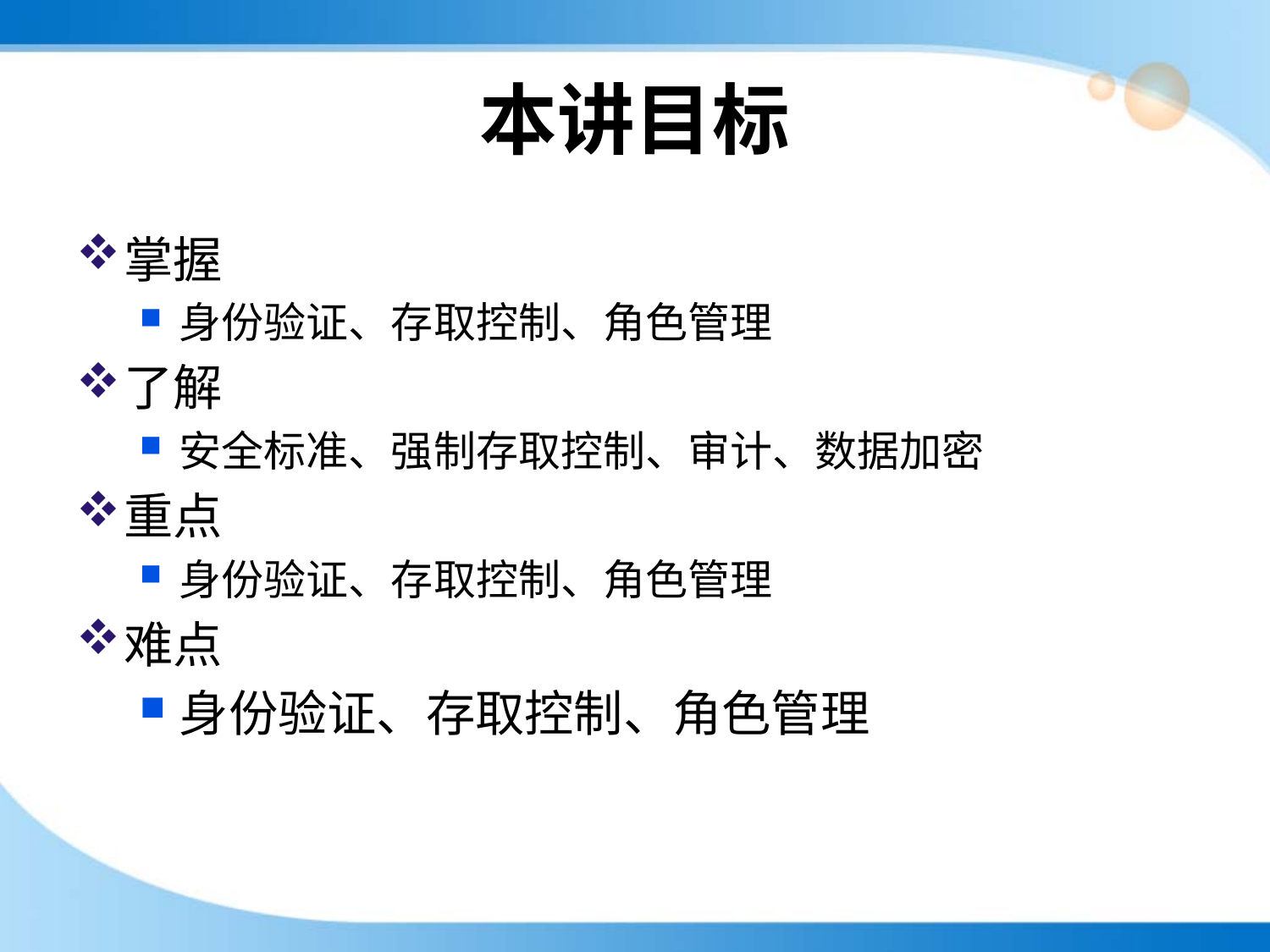

# 本讲目标
掌握
身份验证、存取控制、角色管理
了解
安全标准、强制存取控制、审计、数据加密
重点
身份验证、存取控制、角色管理
难点
身份验证、存取控制、角色管理